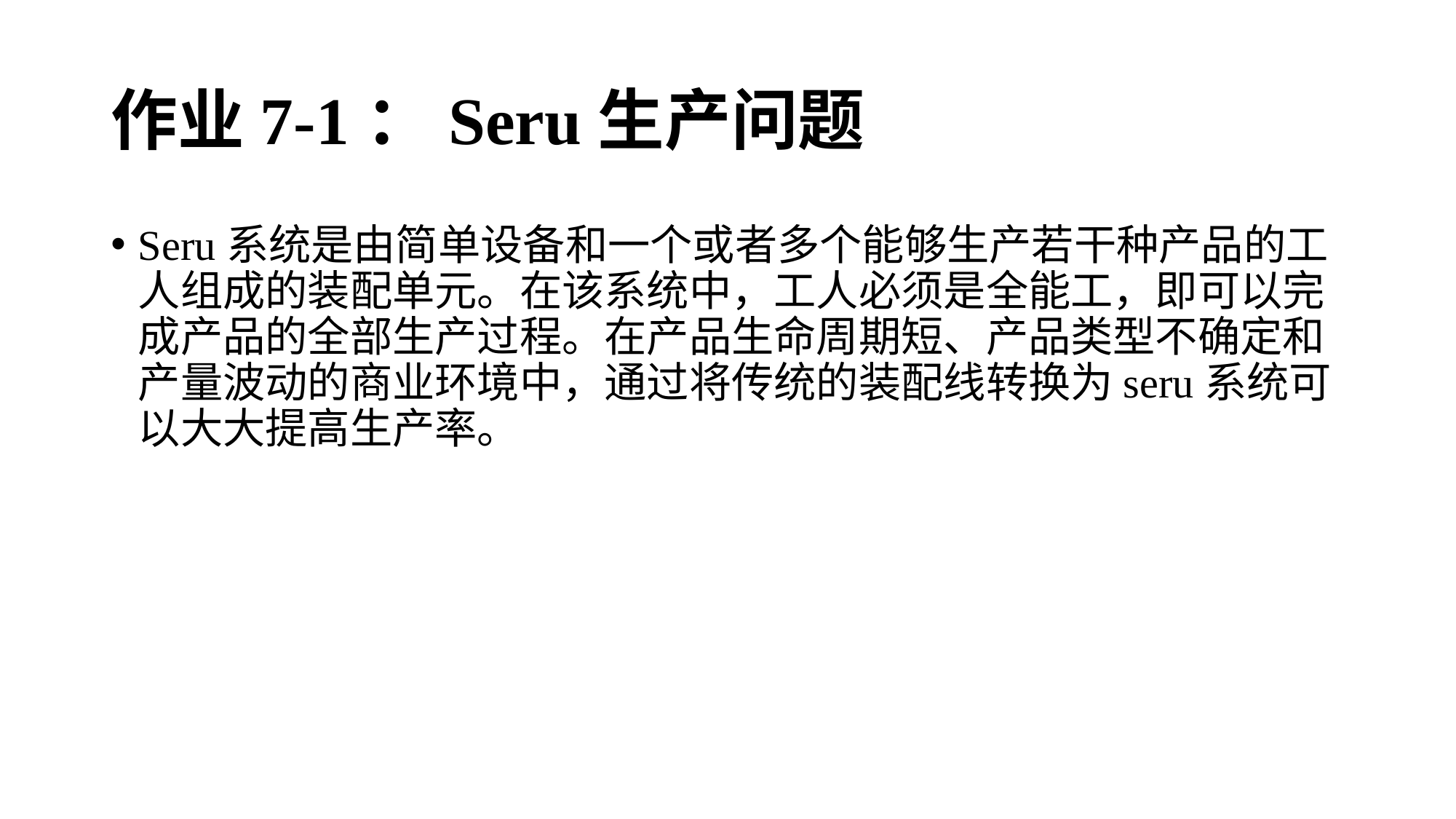

# 作业7-1：Seru生产问题
Seru系统是由简单设备和一个或者多个能够生产若干种产品的工人组成的装配单元。在该系统中，工人必须是全能工，即可以完成产品的全部生产过程。在产品生命周期短、产品类型不确定和产量波动的商业环境中，通过将传统的装配线转换为seru系统可以大大提高生产率。